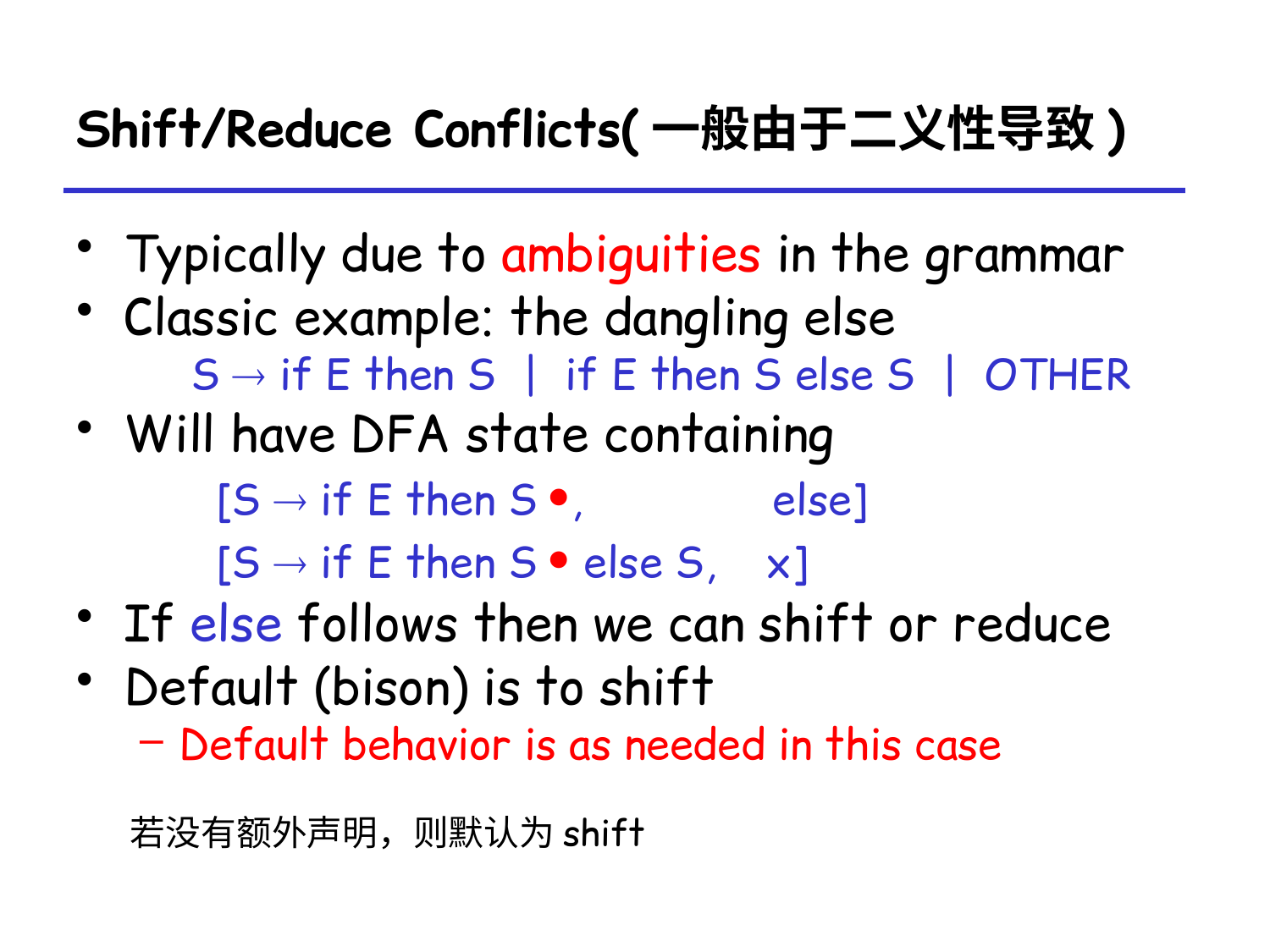

# Shift/Reduce Conflicts(一般由于二义性导致)
Typically due to ambiguities in the grammar
Classic example: the dangling else
         S → if E then S  |  if E then S else S  |  OTHER
Will have DFA state containing
           [S → if E then S •,               else]
           [S → if E then S • else S,    x]
If else follows then we can shift or reduce
Default (bison) is to shift
Default behavior is as needed in this case
若没有额外声明，则默认为shift
65